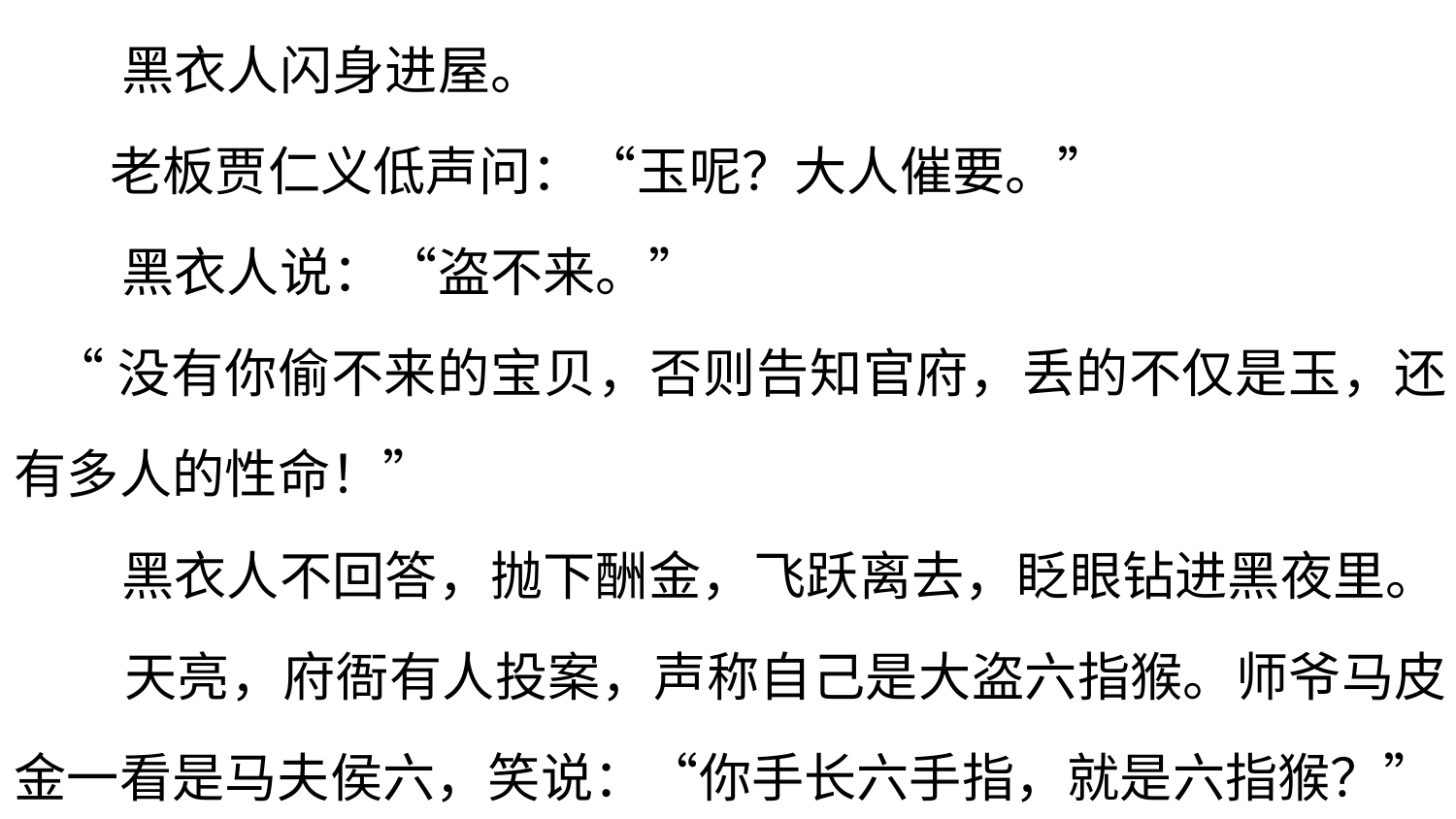

黑衣人闪身进屋。
       老板贾仁义低声问：“玉呢？大人催要。”
        黑衣人说：“盗不来。”
   “没有你偷不来的宝贝，否则告知官府，丢的不仅是玉，还有多人的性命！”
        黑衣人不回答，抛下酬金，飞跃离去，眨眼钻进黑夜里。
        天亮，府衙有人投案，声称自己是大盗六指猴。师爷马皮金一看是马夫侯六，笑说：“你手长六手指，就是六指猴？”